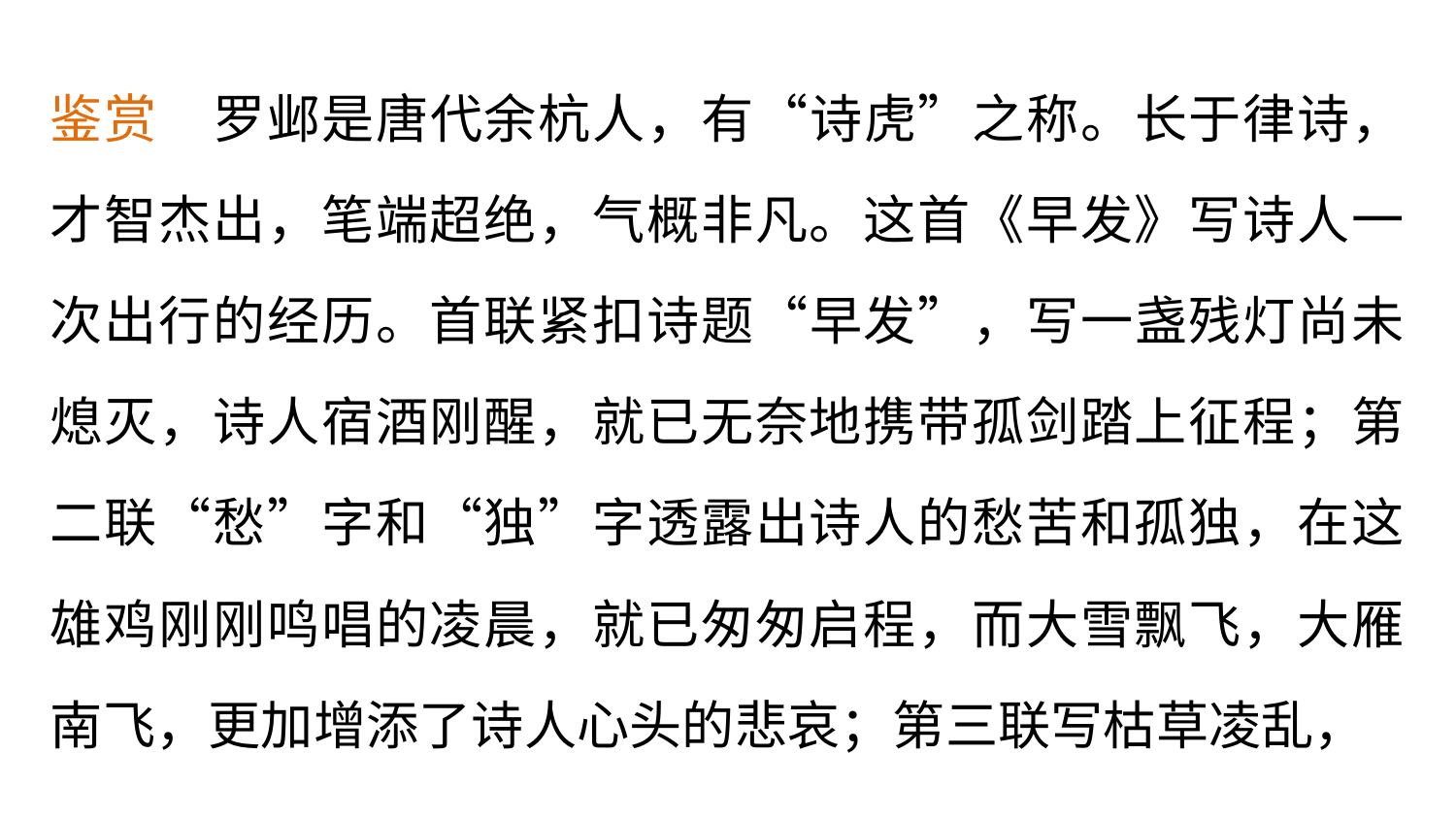

鉴赏　罗邺是唐代余杭人，有“诗虎”之称。长于律诗，才智杰出，笔端超绝，气概非凡。这首《早发》写诗人一次出行的经历。首联紧扣诗题“早发”，写一盏残灯尚未熄灭，诗人宿酒刚醒，就已无奈地携带孤剑踏上征程；第二联“愁”字和“独”字透露出诗人的愁苦和孤独，在这雄鸡刚刚鸣唱的凌晨，就已匆匆启程，而大雪飘飞，大雁南飞，更加增添了诗人心头的悲哀；第三联写枯草凌乱，